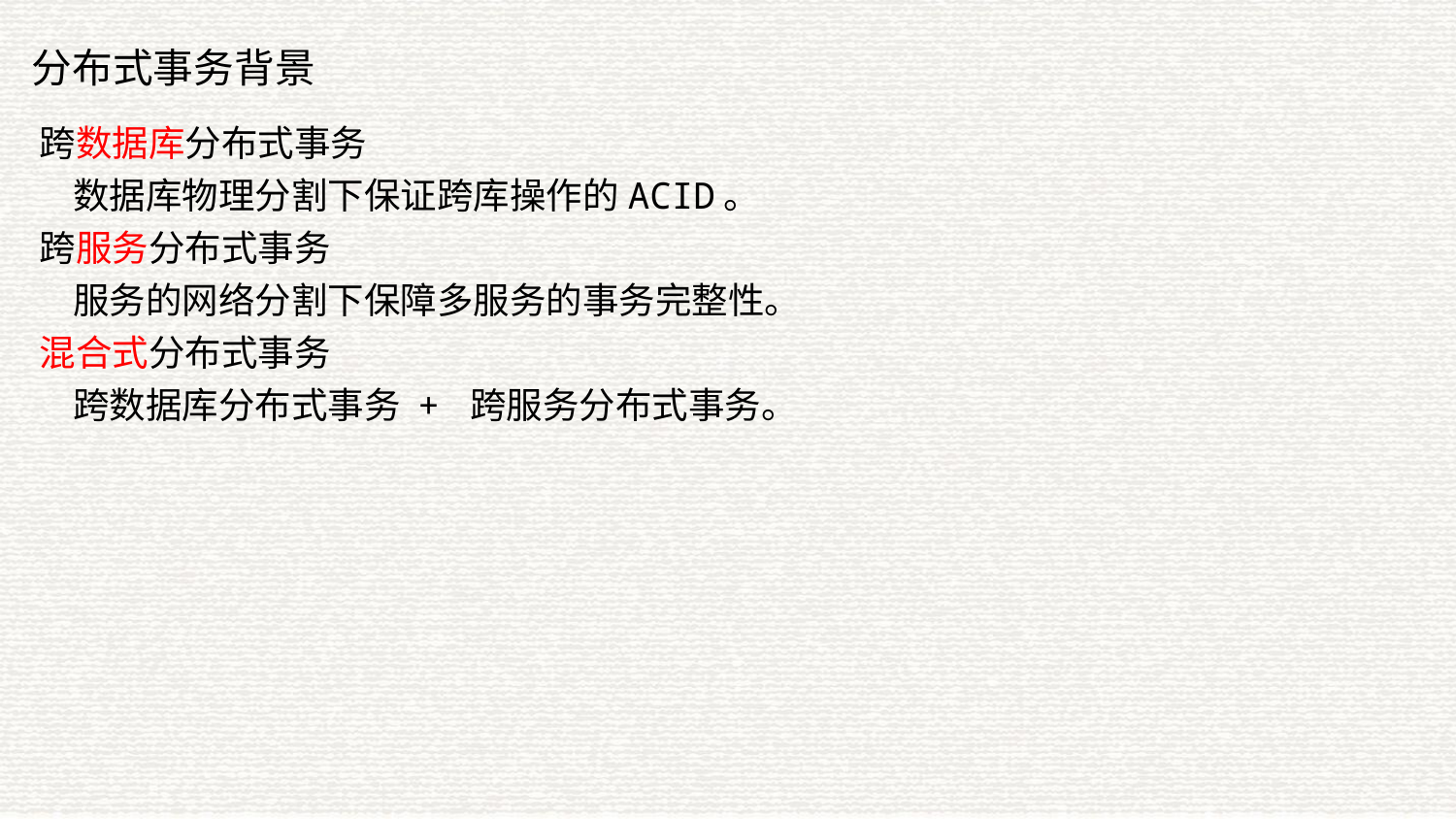

分布式事务背景
跨数据库分布式事务
   数据库物理分割下保证跨库操作的ACID。
跨服务分布式事务
   服务的网络分割下保障多服务的事务完整性。
混合式分布式事务
   跨数据库分布式事务 + 跨服务分布式事务。